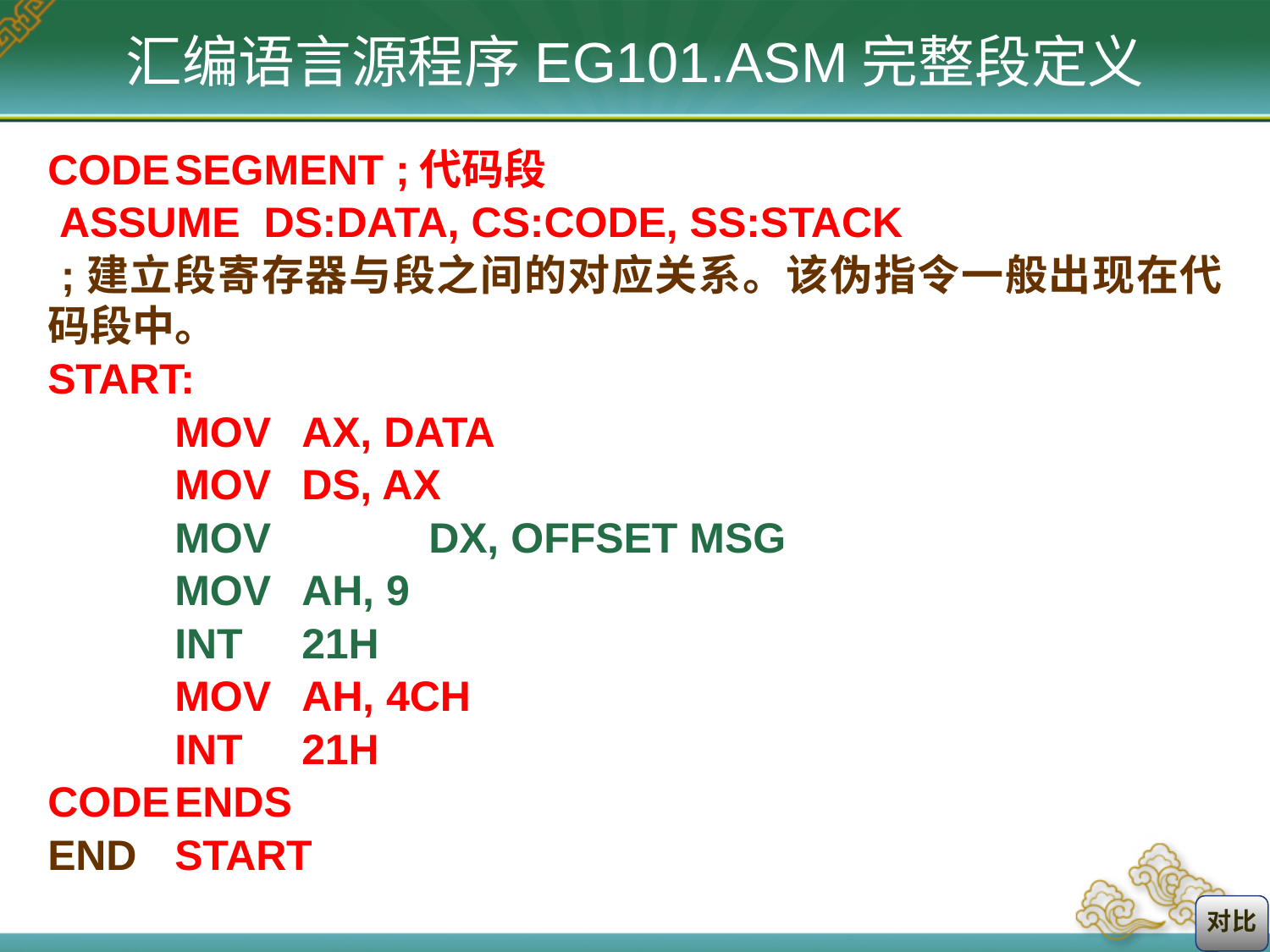

汇编语言源程序EG101.ASM完整段定义
CODE	SEGMENT ;代码段
 ASSUME  DS:DATA, CS:CODE, SS:STACK
 ;建立段寄存器与段之间的对应关系。该伪指令一般出现在代码段中。
START:
 	MOV	AX, DATA
 	MOV	DS, AX
 	MOV   	DX, OFFSET MSG
 	MOV	AH, 9
 	INT	21H
 	MOV	AH, 4CH
 	INT	21H
CODE	ENDS
END	START
对比